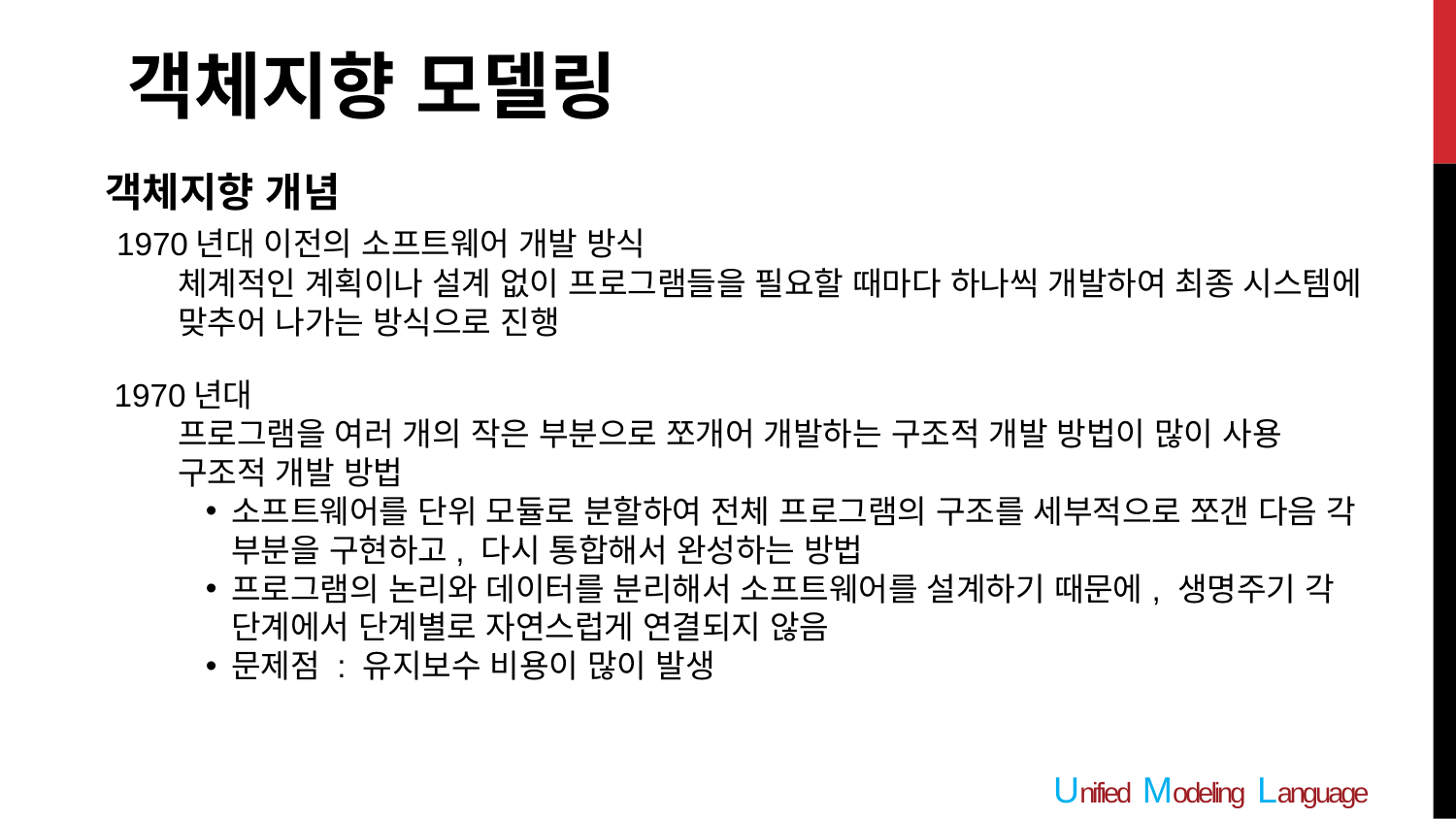

객체지향 모델링
객체지향 개념
 1970년대 이전의 소프트웨어 개발 방식
체계적인 계획이나 설계 없이 프로그램들을 필요할 때마다 하나씩 개발하여 최종 시스템에 맞추어 나가는 방식으로 진행

 1970년대
프로그램을 여러 개의 작은 부분으로 쪼개어 개발하는 구조적 개발 방법이 많이 사용
구조적 개발 방법
소프트웨어를 단위 모듈로 분할하여 전체 프로그램의 구조를 세부적으로 쪼갠 다음 각 부분을 구현하고, 다시 통합해서 완성하는 방법
프로그램의 논리와 데이터를 분리해서 소프트웨어를 설계하기 때문에, 생명주기 각 단계에서 단계별로 자연스럽게 연결되지 않음
문제점 : 유지보수 비용이 많이 발생